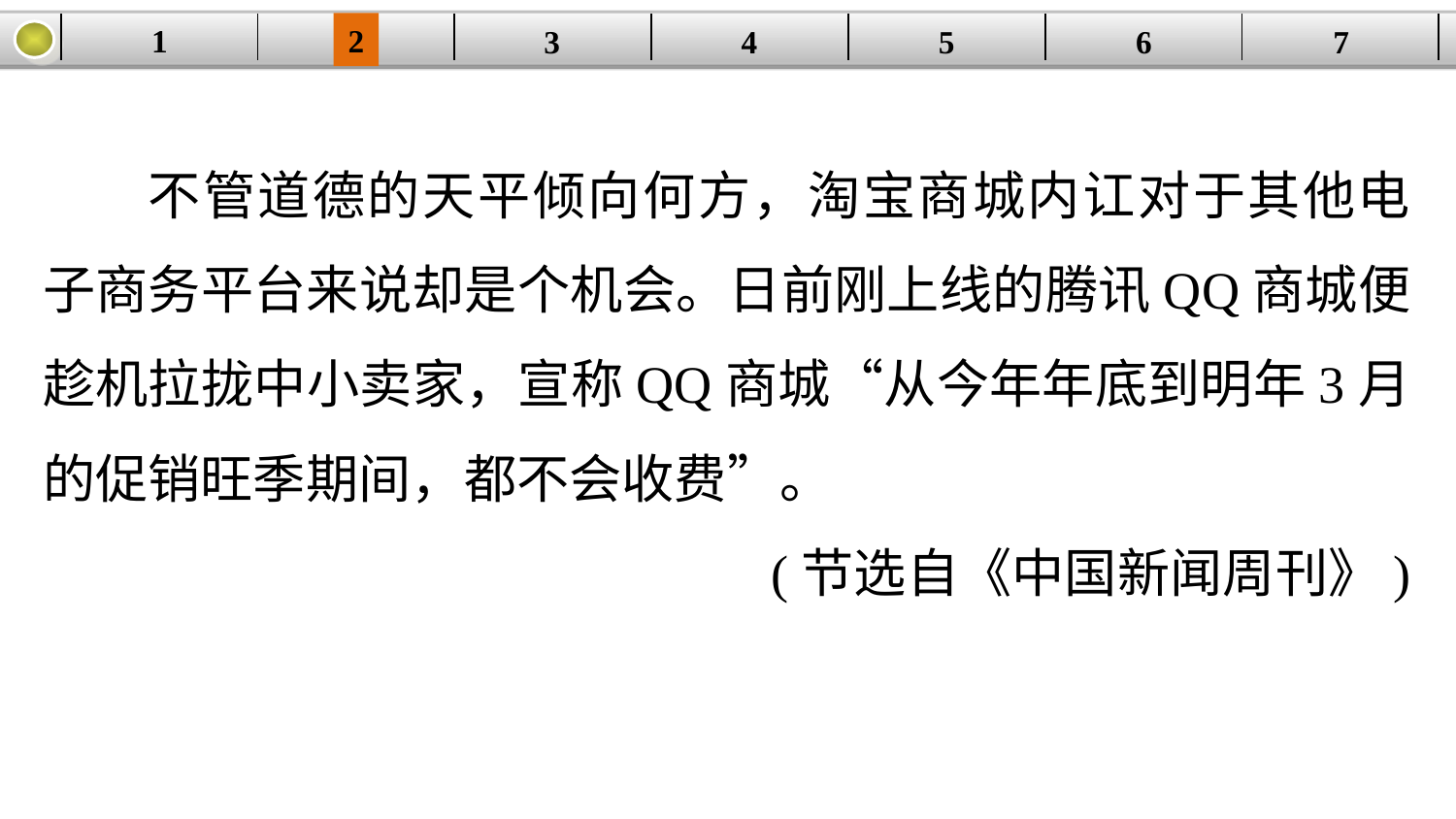

1
2
|  |  |  |  |  |  |  |
| --- | --- | --- | --- | --- | --- | --- |
3
4
5
6
7

不管道德的天平倾向何方，淘宝商城内讧对于其他电子商务平台来说却是个机会。日前刚上线的腾讯QQ商城便趁机拉拢中小卖家，宣称QQ商城“从今年年底到明年3月的促销旺季期间，都不会收费”。
(节选自《中国新闻周刊》)